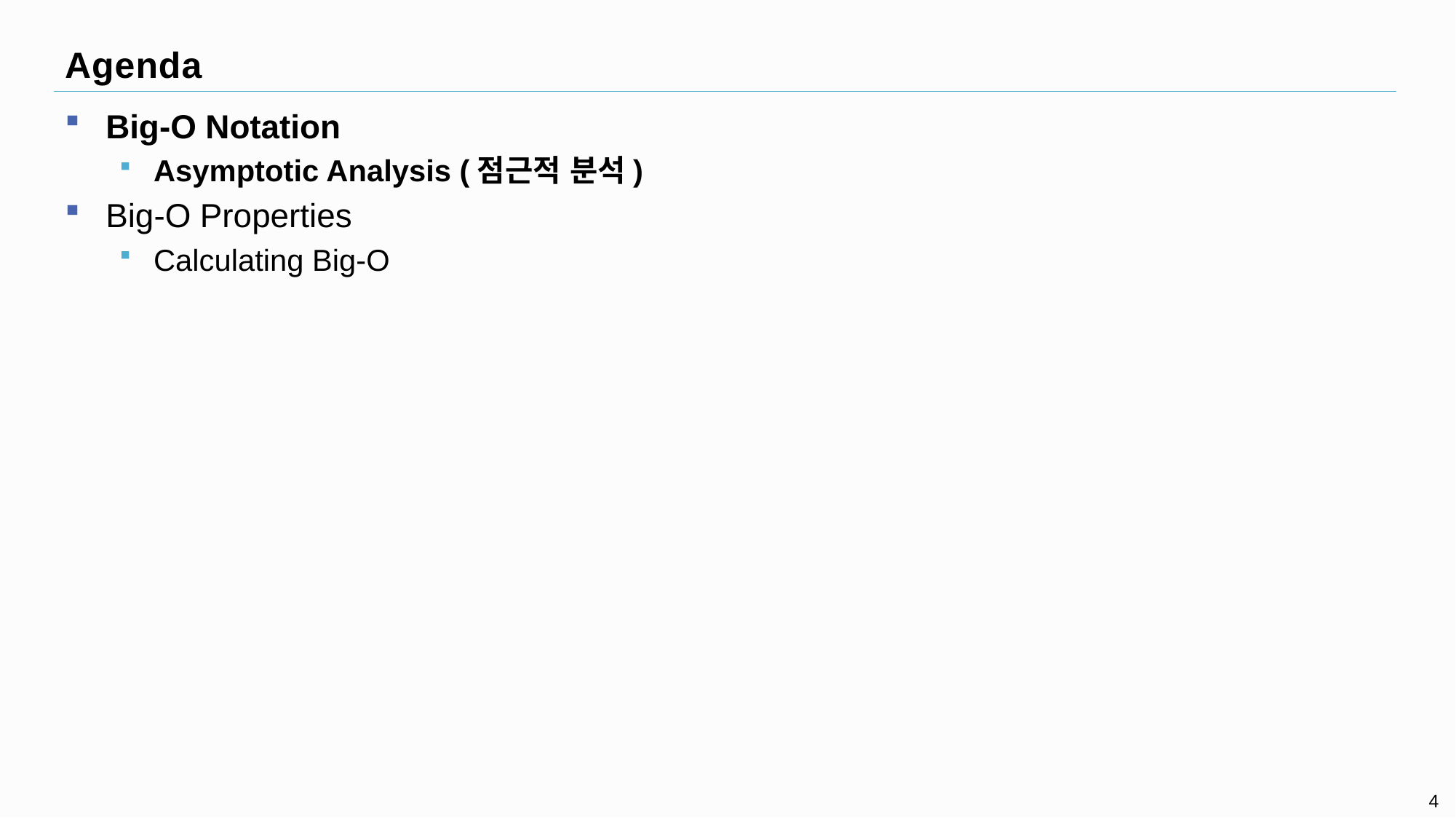

# Agenda
Big-O Notation
Asymptotic Analysis (점근적 분석)
Big-O Properties
Calculating Big-O

4